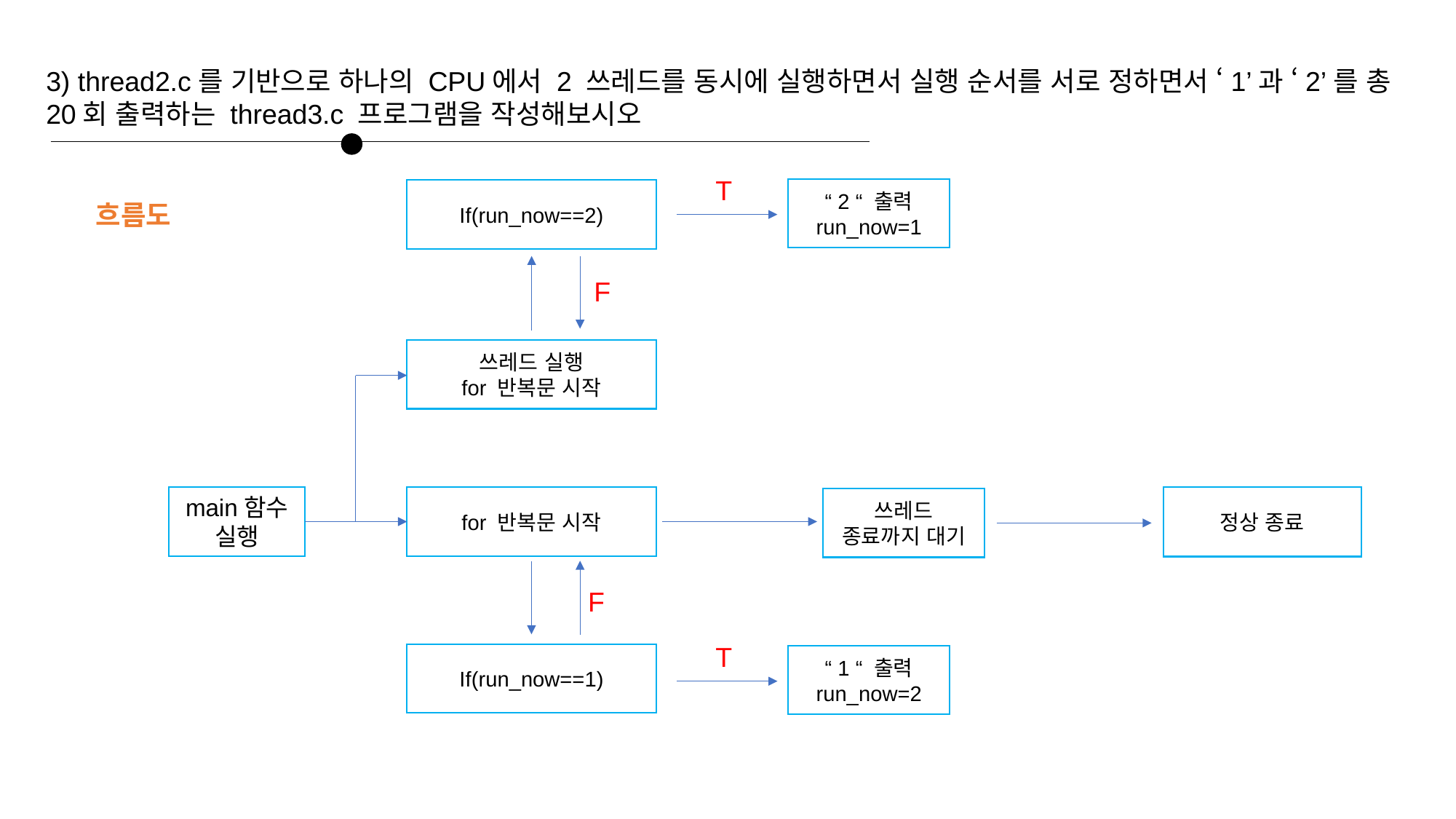

3) thread2.c를 기반으로 하나의 CPU에서 2 쓰레드를 동시에 실행하면서 실행 순서를 서로 정하면서 ‘1’과 ‘2’를 총 20회 출력하는 thread3.c 프로그램을 작성해보시오

T
“ 2 “ 출력
run_now=1
If(run_now==2)
흐름도
F
쓰레드 실행
for 반복문 시작
main함수 실행
for 반복문 시작
정상 종료
쓰레드 종료까지 대기
F
T
If(run_now==1)
“ 1 “ 출력
run_now=2